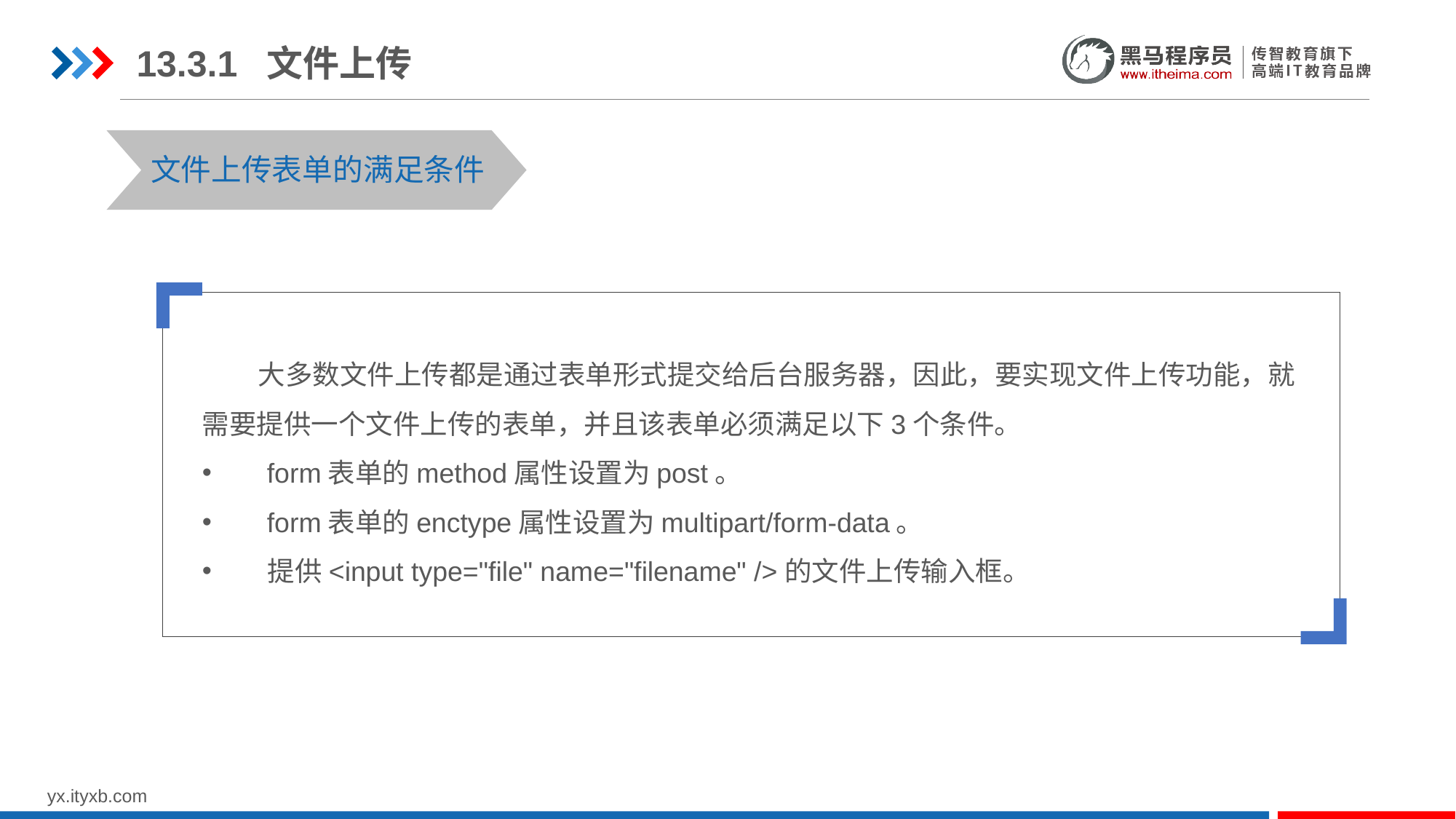

13.3.1  文件上传

文件上传表单的满足条件

        大多数文件上传都是通过表单形式提交给后台服务器，因此，要实现文件上传功能，就需要提供一个文件上传的表单，并且该表单必须满足以下3个条件。
    form表单的method属性设置为post。
    form表单的enctype属性设置为multipart/form-data。
    提供<input type="file" name="filename" />的文件上传输入框。